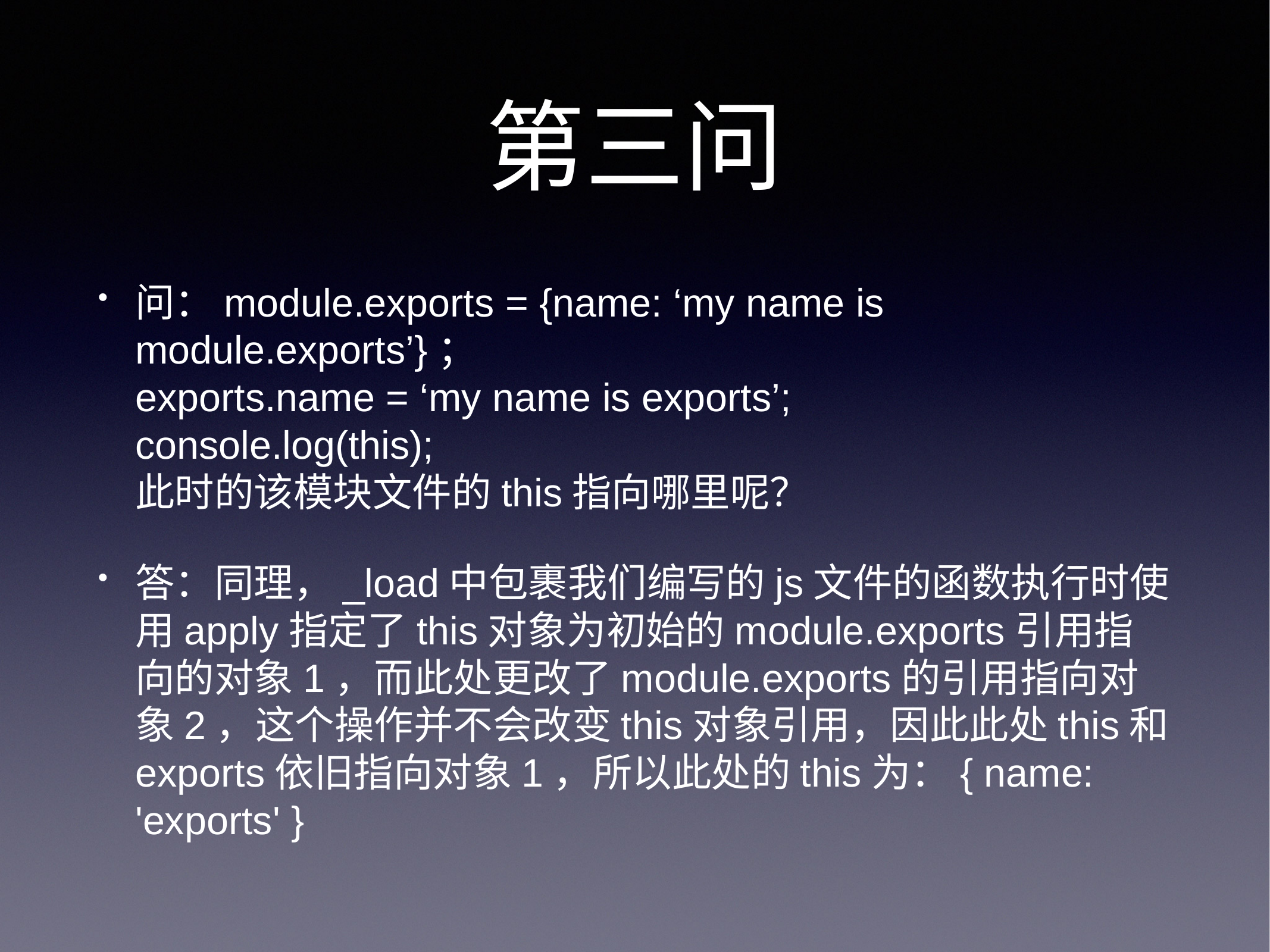

# 第三问
问：module.exports = {name: ‘my name is module.exports’}；                                                      exports.name = ‘my name is exports’;                   console.log(this);                                                               此时的该模块文件的this指向哪里呢？
答：同理，_load中包裹我们编写的js文件的函数执行时使用apply指定了this对象为初始的module.exports引用指向的对象1，而此处更改了module.exports的引用指向对象2，这个操作并不会改变this对象引用，因此此处this和exports依旧指向对象1，所以此处的this为：{ name: 'exports' }